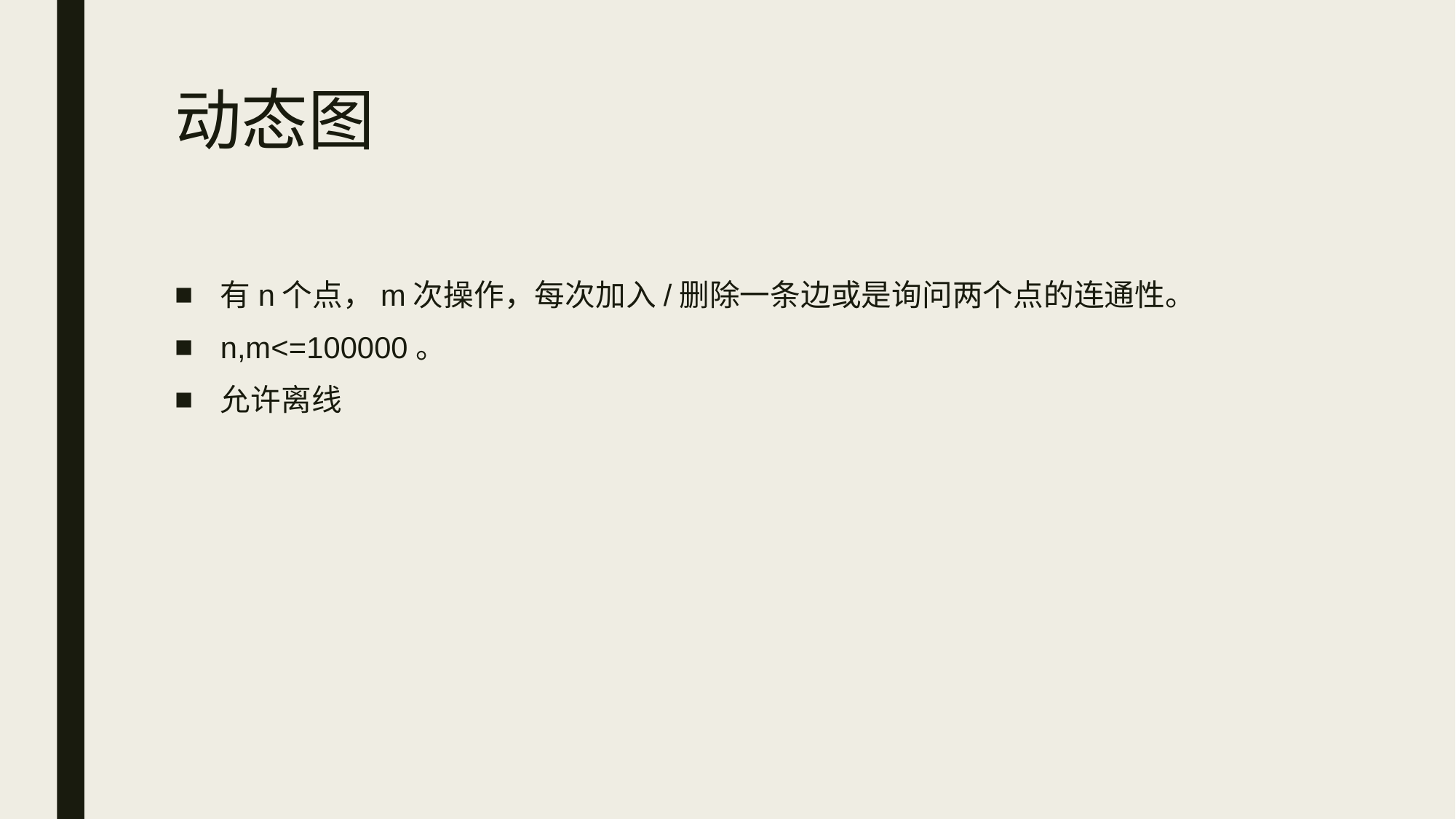

# 动态图
有n个点，m次操作，每次加入/删除一条边或是询问两个点的连通性。
n,m<=100000。
允许离线